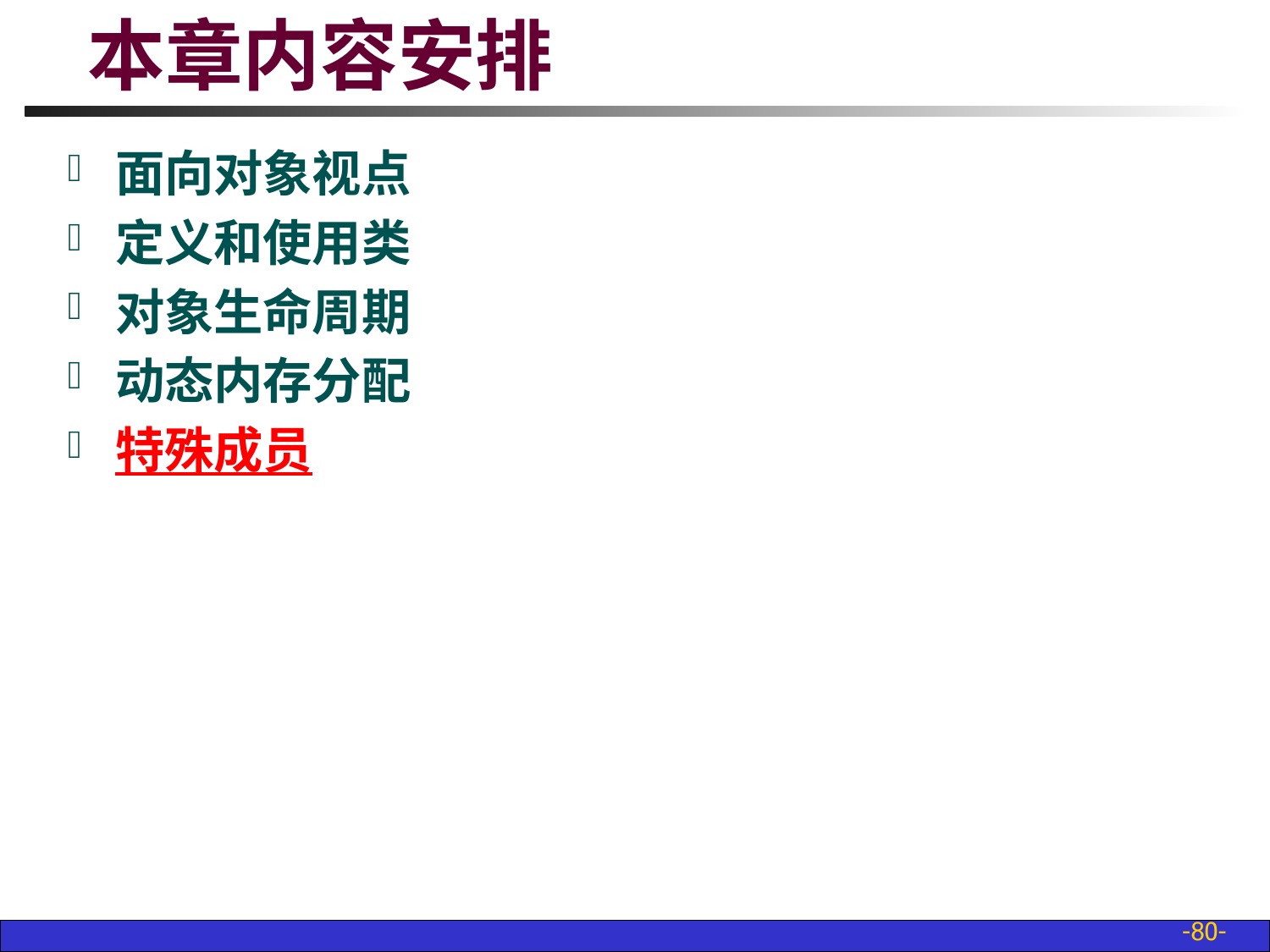

# 本章内容安排
面向对象视点
定义和使用类
对象生命周期
动态内存分配
特殊成员
-80-